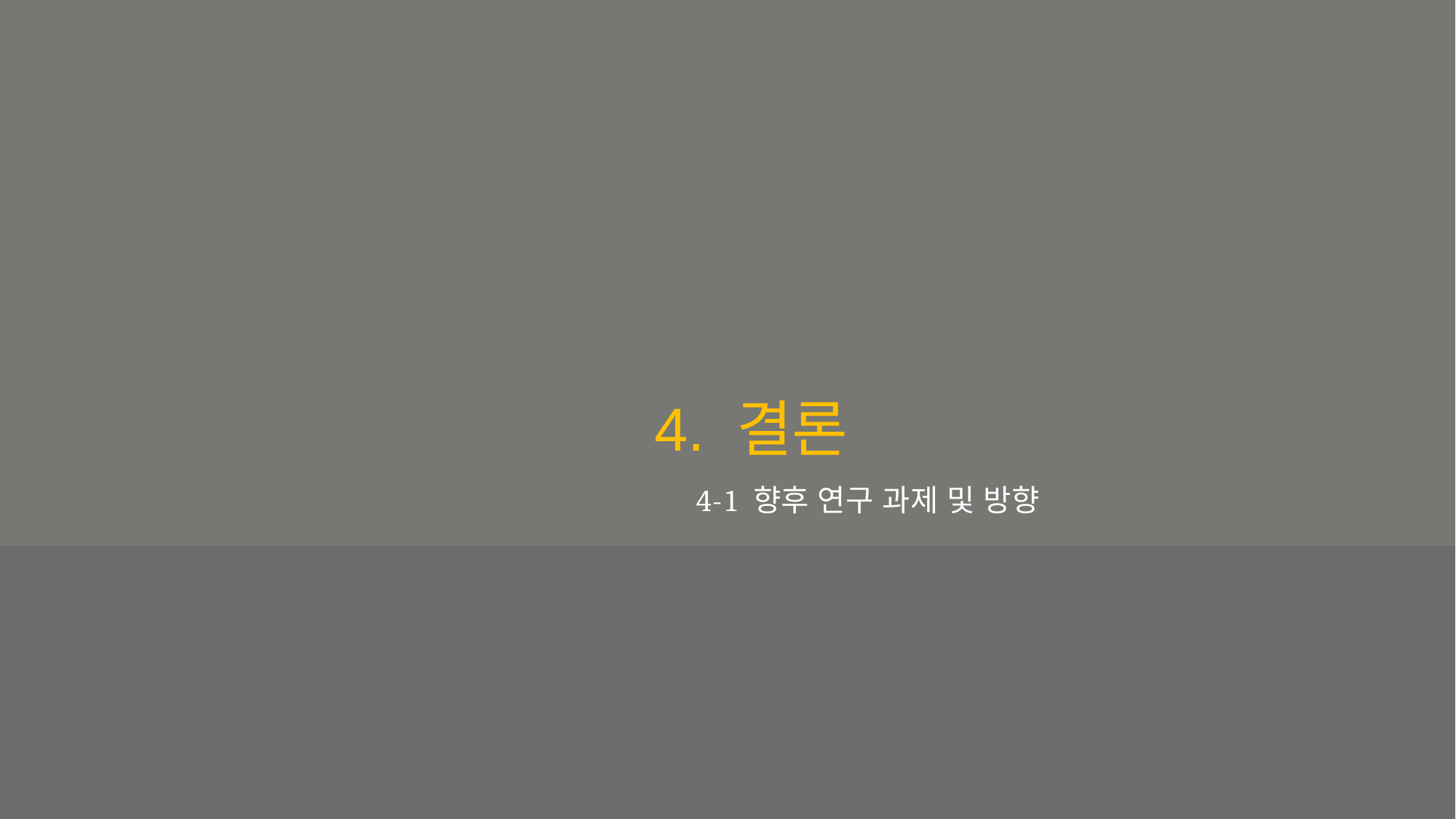

# 4. 결론
4-1 향후 연구 과제 및 방향